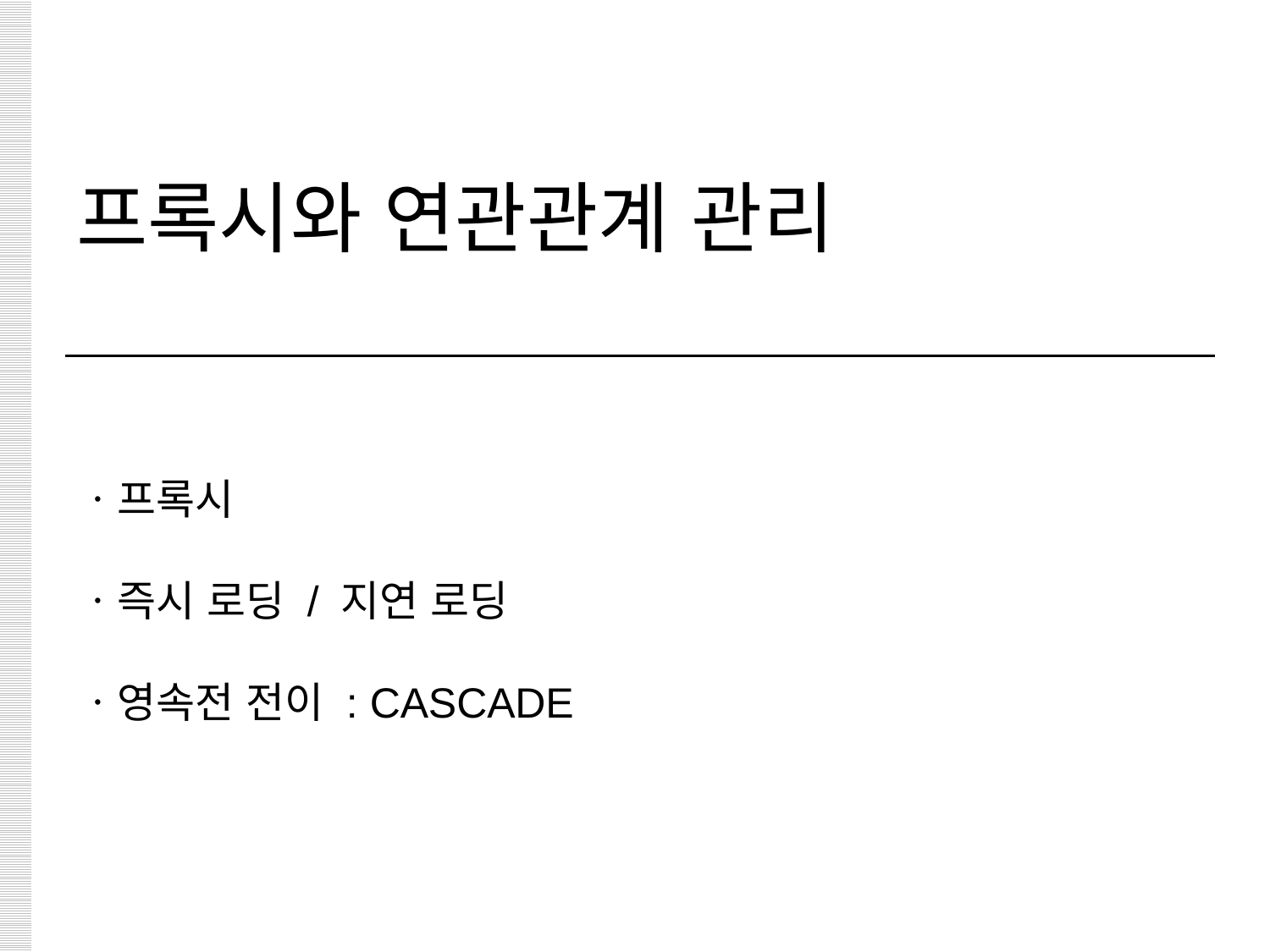

# 프록시와 연관관계 관리
ㆍ프록시
ㆍ즉시 로딩 / 지연 로딩
ㆍ영속전 전이 : CASCADE